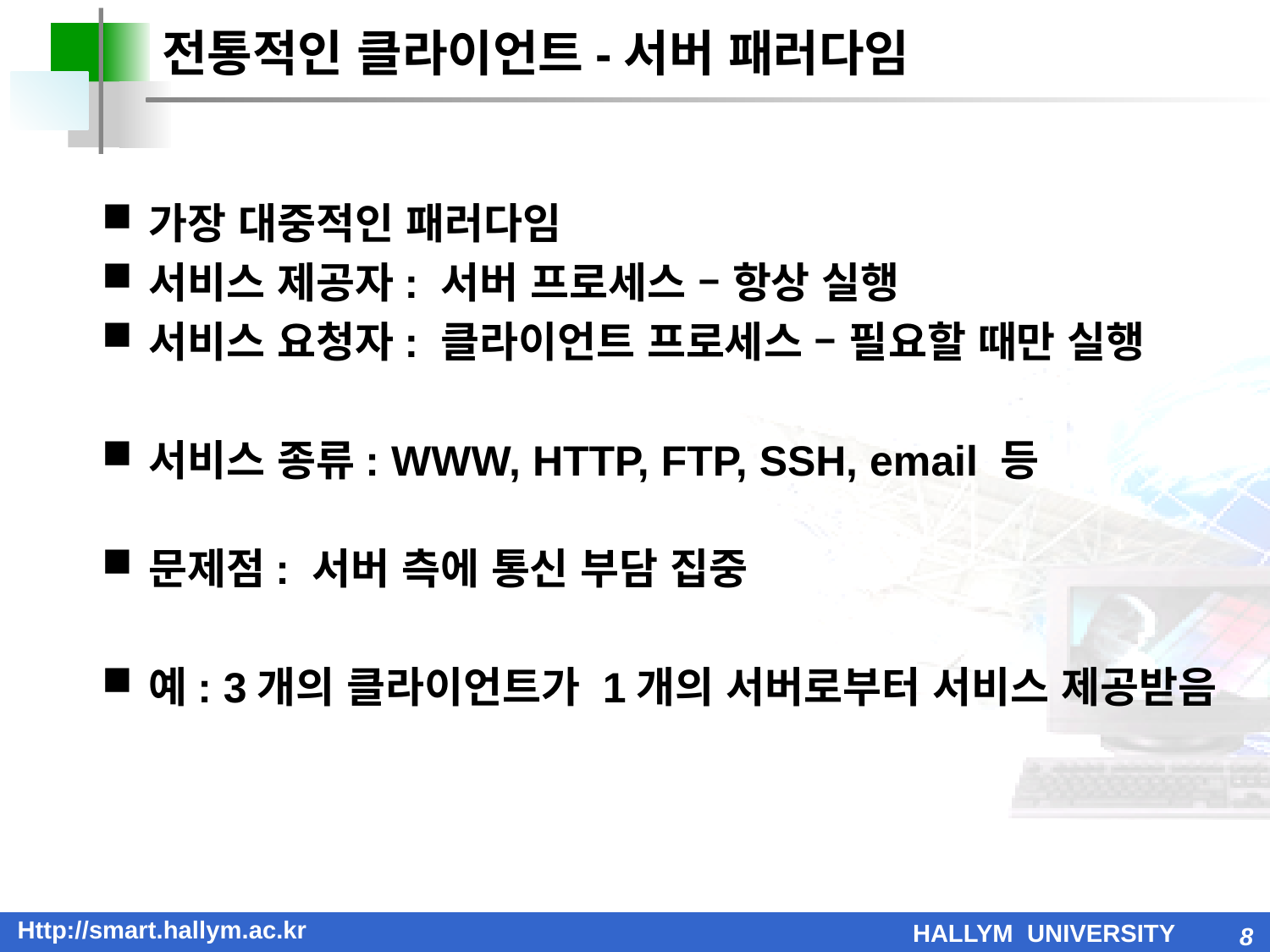

전통적인 클라이언트-서버 패러다임

가장 대중적인 패러다임
서비스 제공자: 서버 프로세스 – 항상 실행
서비스 요청자: 클라이언트 프로세스 – 필요할 때만 실행

서비스 종류: WWW, HTTP, FTP, SSH, email 등

문제점: 서버 측에 통신 부담 집중

예: 3개의 클라이언트가 1개의 서버로부터 서비스 제공받음

8